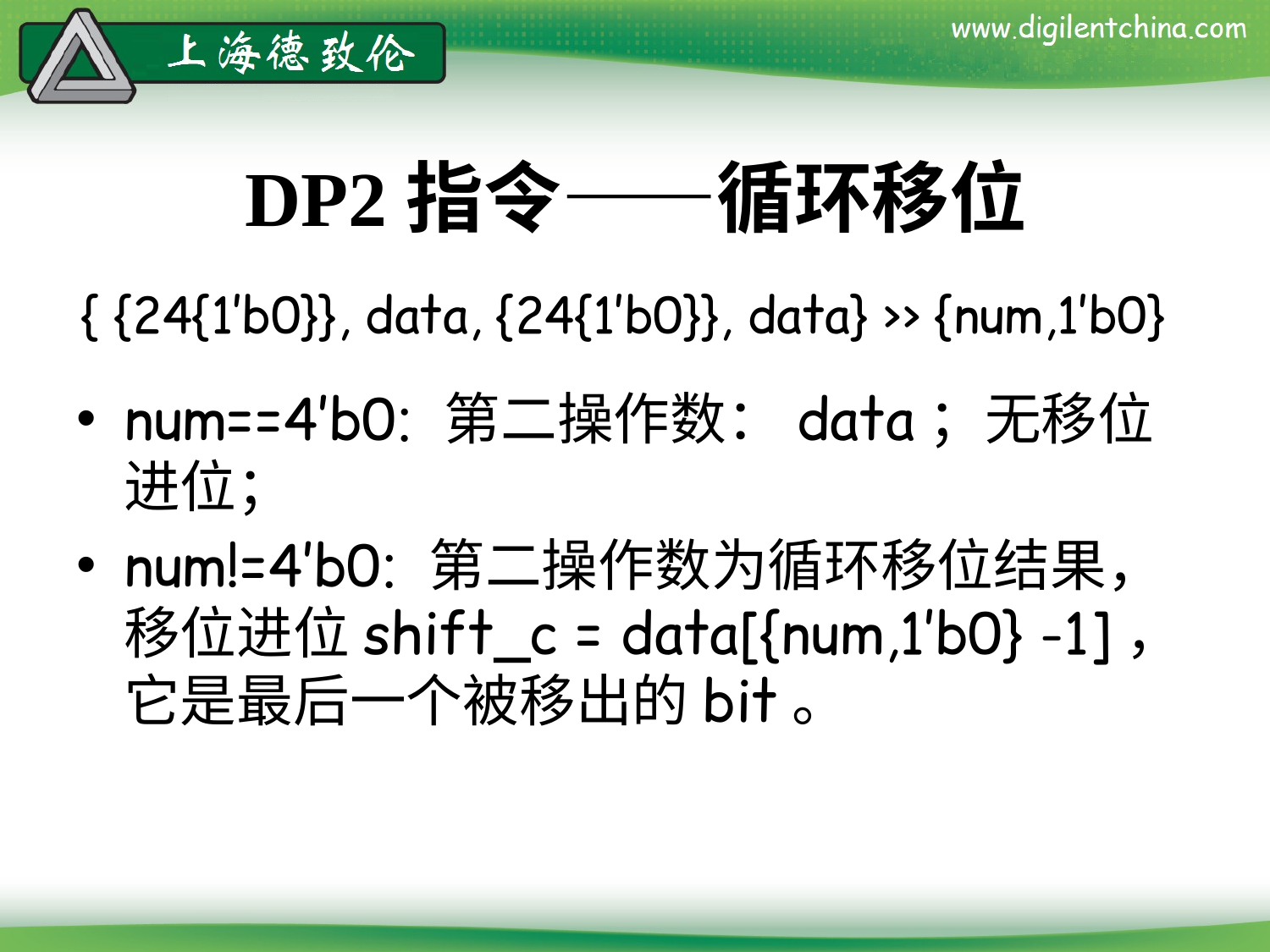

# DP2指令——循环移位
{ {24{1’b0}}, data, {24{1’b0}}, data} >> {num,1’b0}
num==4’b0: 第二操作数：data；无移位进位；
num!=4’b0: 第二操作数为循环移位结果，移位进位shift_c = data[{num,1’b0} -1]，它是最后一个被移出的bit。